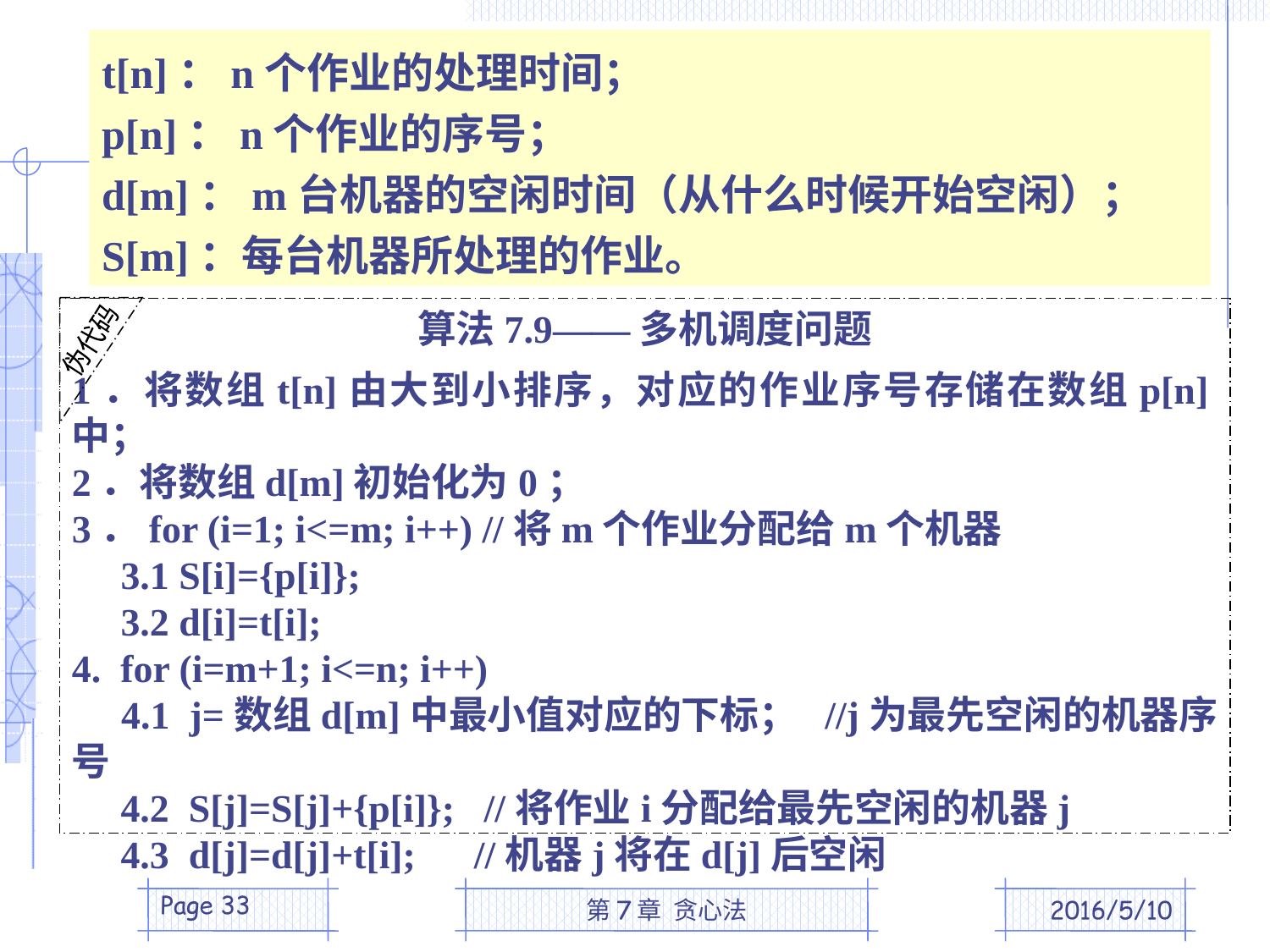

t[n]：n个作业的处理时间；
p[n]：n个作业的序号；
d[m]：m台机器的空闲时间（从什么时候开始空闲）；
S[m]：每台机器所处理的作业。

伪代码
算法7.9——多机调度问题
1．将数组t[n]由大到小排序，对应的作业序号存储在数组p[n]中；
2．将数组d[m]初始化为0；
3．for (i=1; i<=m; i++) //将m个作业分配给m个机器
     3.1 S[i]={p[i]};
     3.2 d[i]=t[i];
4.  for (i=m+1; i<=n; i++)
     4.1  j=数组d[m]中最小值对应的下标；  //j为最先空闲的机器序号
     4.2  S[j]=S[j]+{p[i]};   //将作业i分配给最先空闲的机器j
     4.3  d[j]=d[j]+t[i];      //机器j将在d[j]后空闲
Page 33
第7章  贪心法
2016/5/10